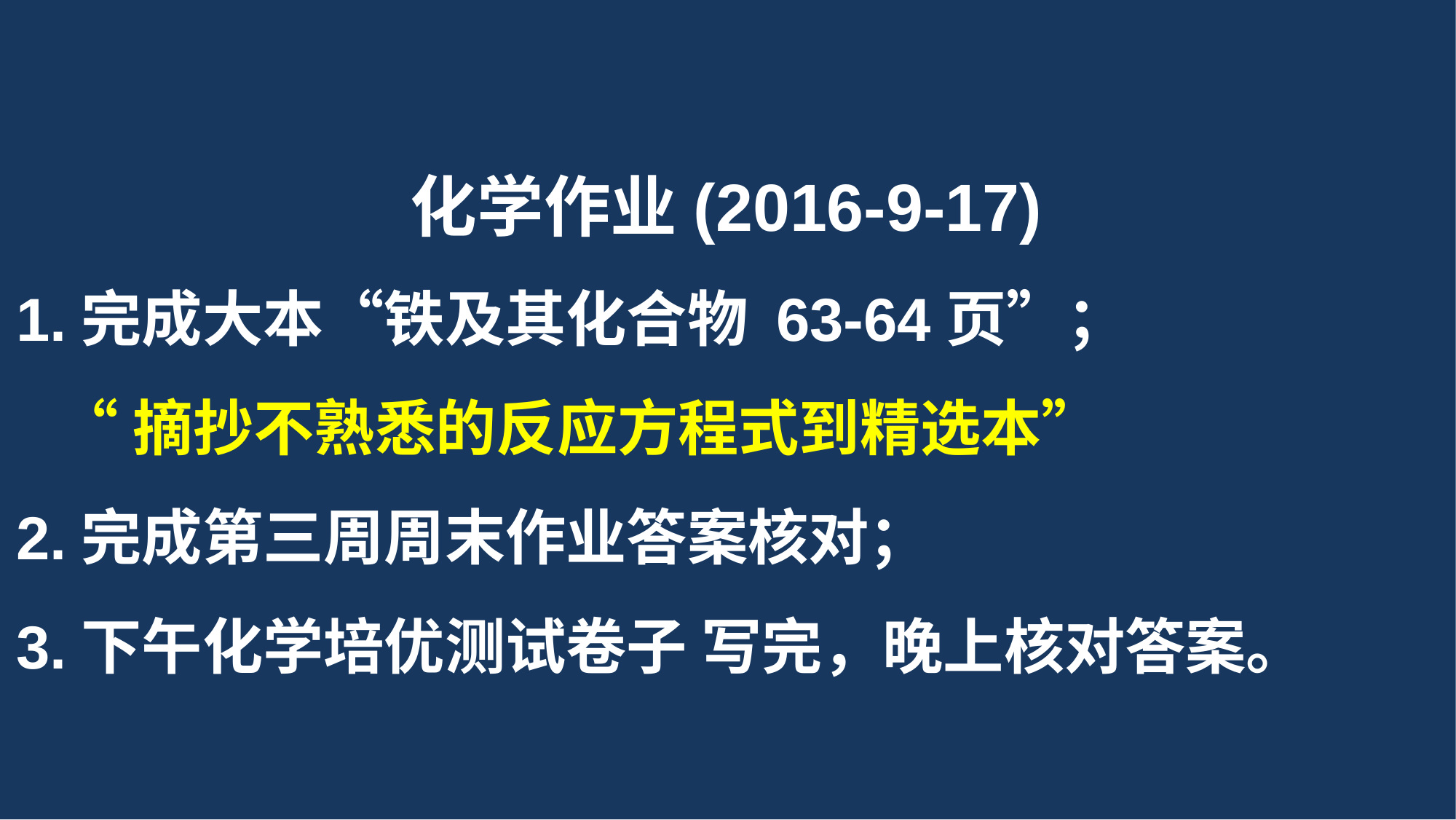

化学作业(2016-9-17)
1.完成大本“铁及其化合物 63-64页”；
   “摘抄不熟悉的反应方程式到精选本”
2.完成第三周周末作业答案核对；
3.下午化学培优测试卷子 写完，晚上核对答案。